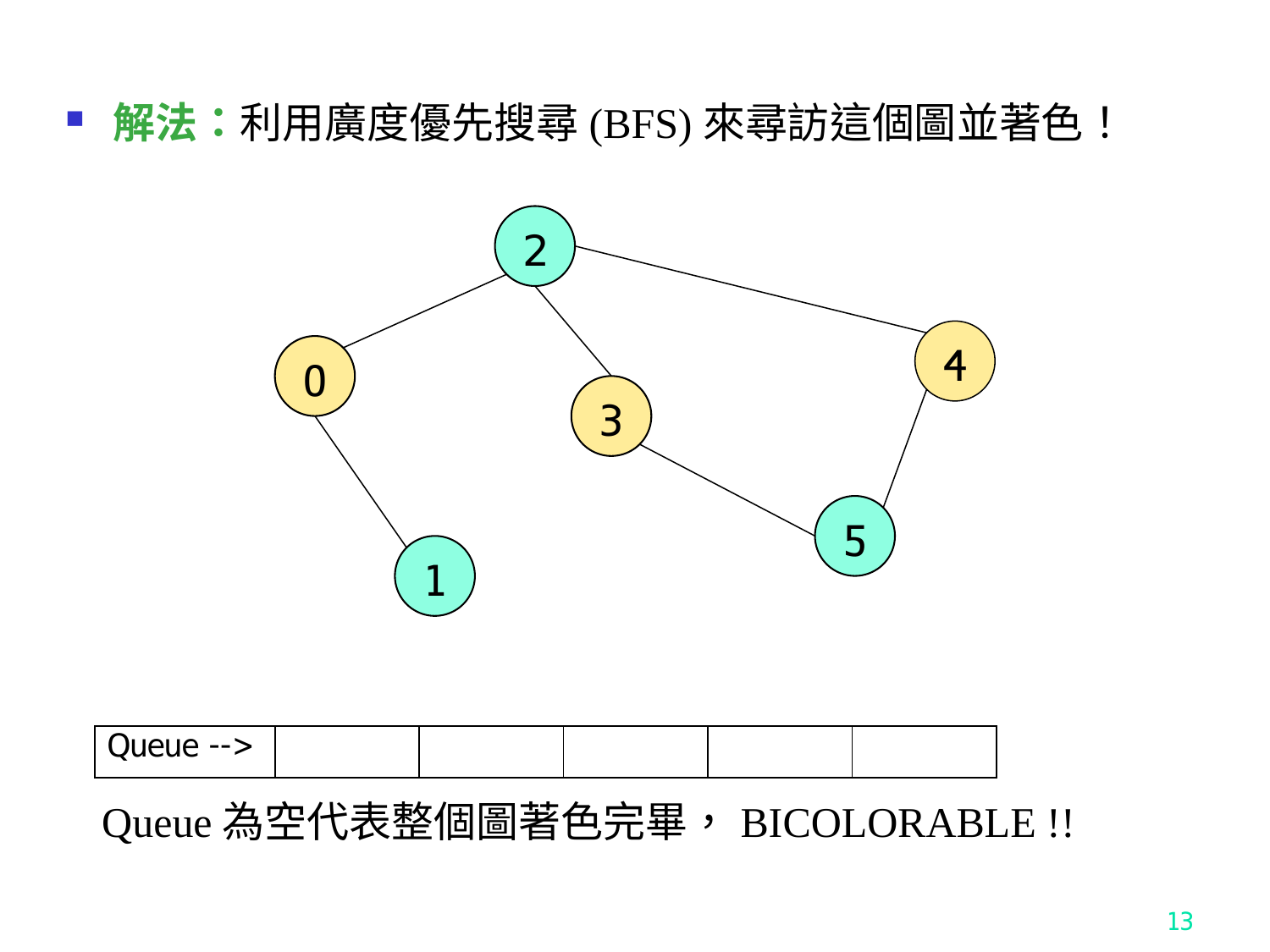

解法：利用廣度優先搜尋(BFS)來尋訪這個圖並著色！
2
4
0
3
5
1
| Queue --> |  |  |  |  |  |
| --- | --- | --- | --- | --- | --- |
Queue為空代表整個圖著色完畢，BICOLORABLE !!
13